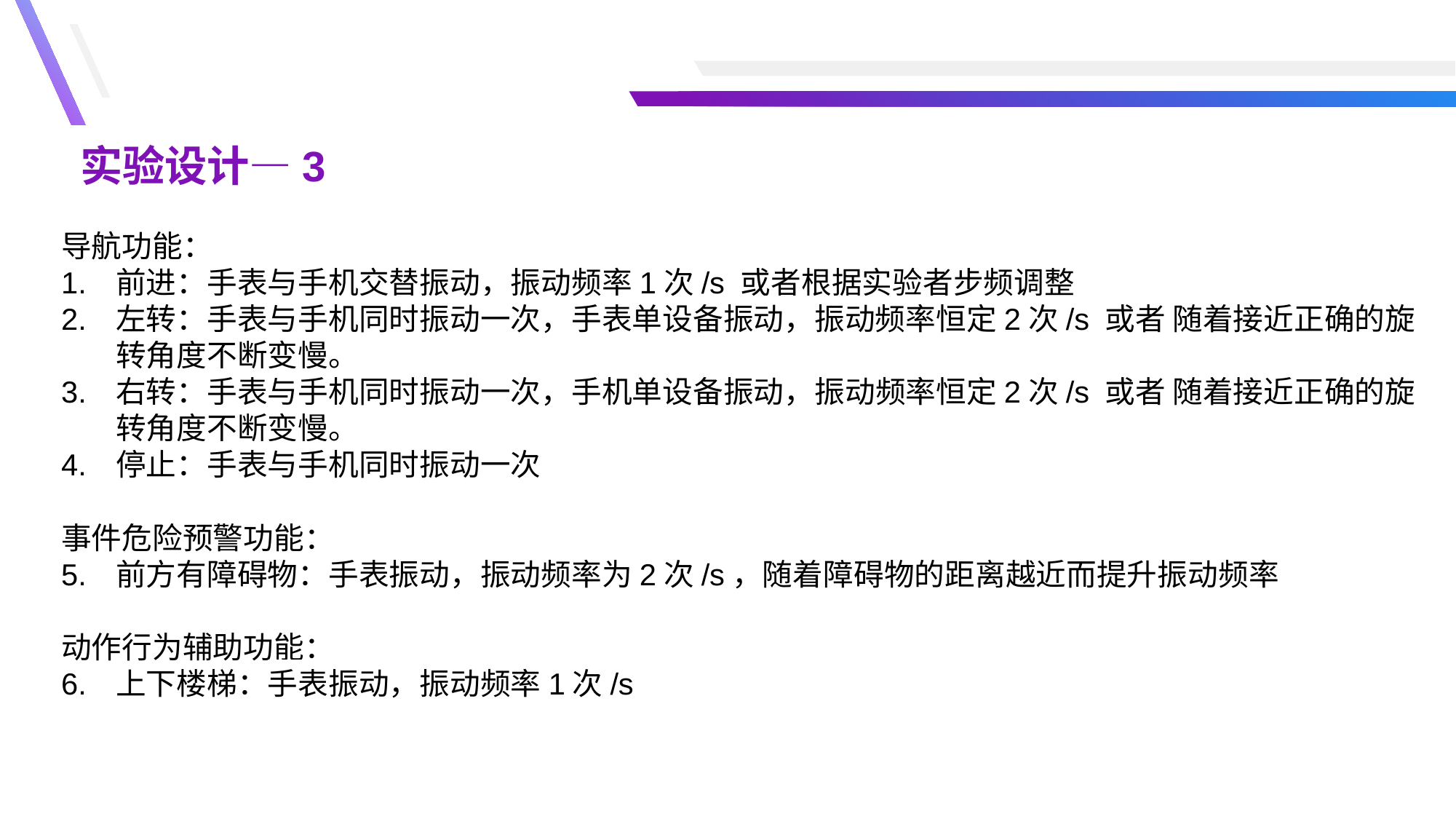

实验设计—3
导航功能：
前进：手表与手机交替振动，振动频率1次/s 或者根据实验者步频调整
左转：手表与手机同时振动一次，手表单设备振动，振动频率恒定2次/s 或者 随着接近正确的旋转角度不断变慢。
右转：手表与手机同时振动一次，手机单设备振动，振动频率恒定2次/s 或者 随着接近正确的旋转角度不断变慢。
停止：手表与手机同时振动一次

事件危险预警功能：
前方有障碍物：手表振动，振动频率为2次/s，随着障碍物的距离越近而提升振动频率

动作行为辅助功能：
上下楼梯：手表振动，振动频率1次/s